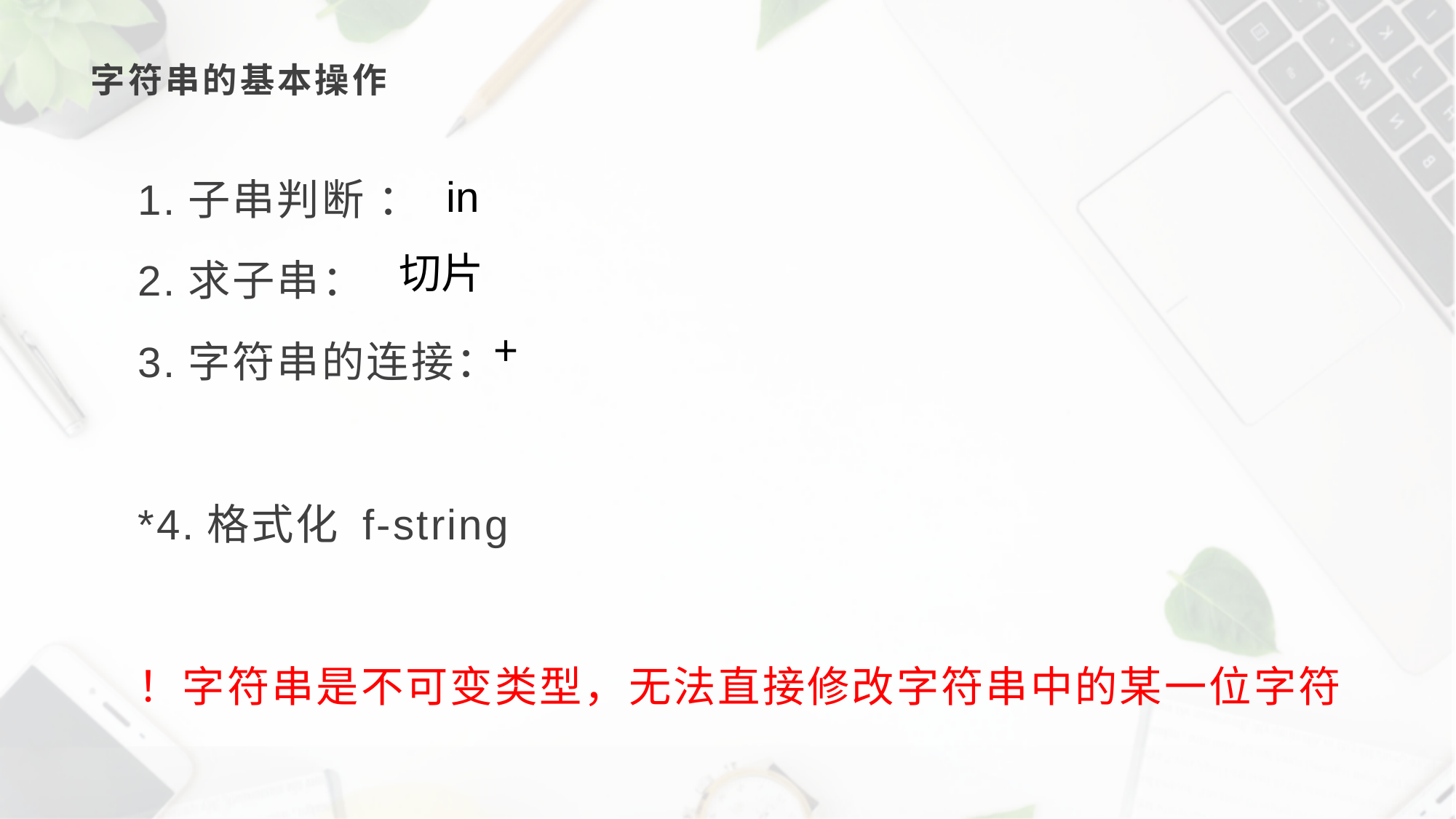

# 字符串的基本操作
    in
切片
        +
1.子串判断 ：
2.求子串：
3.字符串的连接：

*4.格式化 f-string

！字符串是不可变类型，无法直接修改字符串中的某一位字符